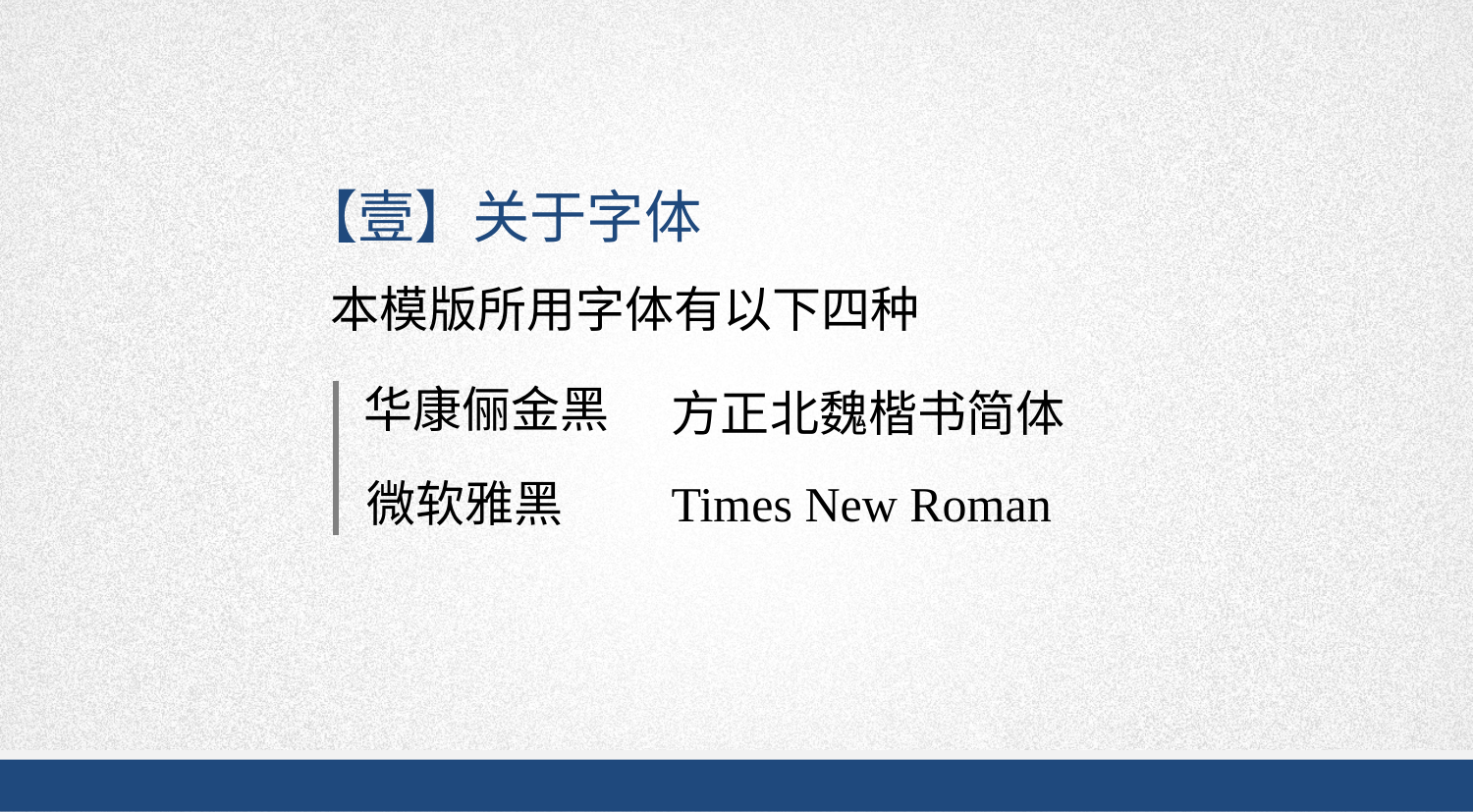

【壹】关于字体
本模版所用字体有以下四种
华康俪金黑
方正北魏楷书简体
微软雅黑
Times New Roman